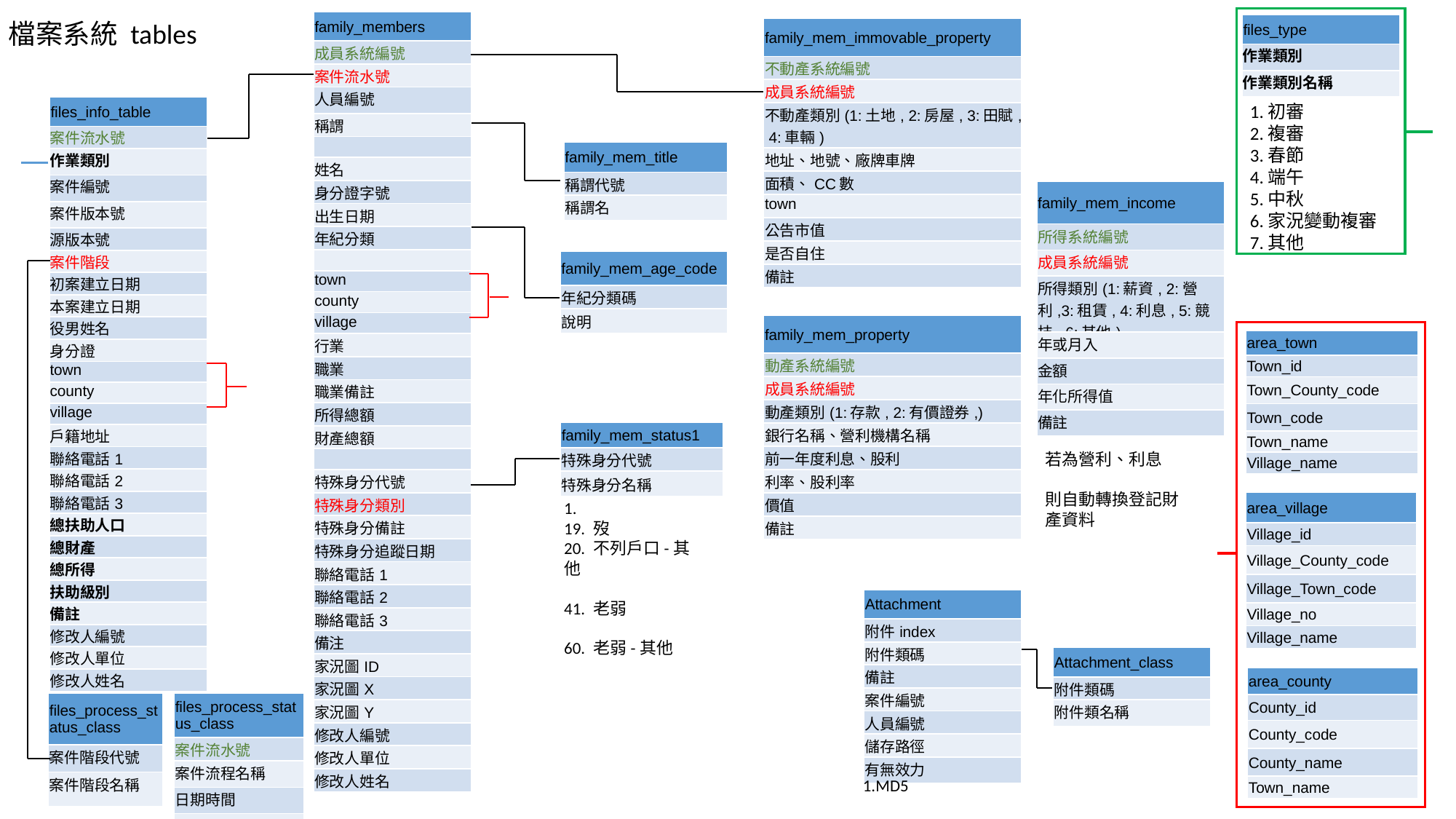

檔案系統 tables
| family\_members |
| --- |
| 成員系統編號 |
| 案件流水號 |
| 人員編號 |
| 稱謂 |
|  |
| 姓名 |
| 身分證字號 |
| 出生日期 |
| 年紀分類 |
|  |
| town |
| county |
| village |
| 行業 |
| 職業 |
| 職業備註 |
| 所得總額 |
| 財產總額 |
|  |
| 特殊身分代號 |
| 特殊身分類別 |
| 特殊身分備註 |
| 特殊身分追蹤日期 |
| 聯絡電話1 |
| 聯絡電話2 |
| 聯絡電話3 |
| 備注 |
| 家況圖ID |
| 家況圖X |
| 家況圖Y |
| 修改人編號 |
| 修改人單位 |
| 修改人姓名 |
| files\_type |
| --- |
| 作業類別 |
| 作業類別名稱 |
| family\_mem\_immovable\_property |
| --- |
| 不動產系統編號 |
| 成員系統編號 |
| 不動產類別(1:土地, 2:房屋, 3:田賦, 4:車輛) |
| 地址、地號、廠牌車牌 |
| 面積、CC數 |
| town |
| 公告市值 |
| 是否自住 |
| 備註 |
1.初審
2.複審
3.春節
4.端午
5.中秋
6.家況變動複審
7.其他
| files\_info\_table |
| --- |
| 案件流水號 |
| 作業類別 |
| 案件編號 |
| 案件版本號 |
| 源版本號 |
| 案件階段 |
| 初案建立日期 |
| 本案建立日期 |
| 役男姓名 |
| 身分證 |
| town |
| county |
| village |
| 戶籍地址 |
| 聯絡電話1 |
| 聯絡電話2 |
| 聯絡電話3 |
| 總扶助人口 |
| 總財產 |
| 總所得 |
| 扶助級別 |
| 備註 |
| 修改人編號 |
| 修改人單位 |
| 修改人姓名 |
| family\_mem\_title |
| --- |
| 稱謂代號 |
| 稱謂名 |
| family\_mem\_income |
| --- |
| 所得系統編號 |
| 成員系統編號 |
| 所得類別(1:薪資, 2:營利,3:租賃, 4:利息, 5:競技, 6:其他) |
| 年或月入 |
| 金額 |
| 年化所得值 |
| 備註 |
| family\_mem\_age\_code |
| --- |
| 年紀分類碼 |
| 說明 |
| family\_mem\_property |
| --- |
| 動產系統編號 |
| 成員系統編號 |
| 動產類別(1:存款, 2:有價證券,) |
| 銀行名稱、營利機構名稱 |
| 前一年度利息、股利 |
| 利率、股利率 |
| 價值 |
| 備註 |

| area\_town |
| --- |
| Town\_id |
| Town\_County\_code |
| Town\_code |
| Town\_name |
| Village\_name |
| family\_mem\_status1 |
| --- |
| 特殊身分代號 |
| 特殊身分名稱 |
若為營利、利息

則自動轉換登記財產資料
1.
19. 歿
20. 不列戶口-其他

41. 老弱

60. 老弱-其他
| area\_village |
| --- |
| Village\_id |
| Village\_County\_code |
| Village\_Town\_code |
| Village\_no |
| Village\_name |
| Attachment |
| --- |
| 附件index |
| 附件類碼 |
| 備註 |
| 案件編號 |
| 人員編號 |
| 儲存路徑 |
| 有無效力 |
| Attachment\_class |
| --- |
| 附件類碼 |
| 附件類名稱 |
| area\_county |
| --- |
| County\_id |
| County\_code |
| County\_name |
| Town\_name |
| files\_process\_status\_class |
| --- |
| 案件階段代號 |
| 案件階段名稱 |
| files\_process\_status\_class |
| --- |
| 案件流水號 |
| 案件流程名稱 |
| 日期時間 |
| 發文單位 |
| 發文者 |
| 收文單位 |
| 收文者 |
1.MD5